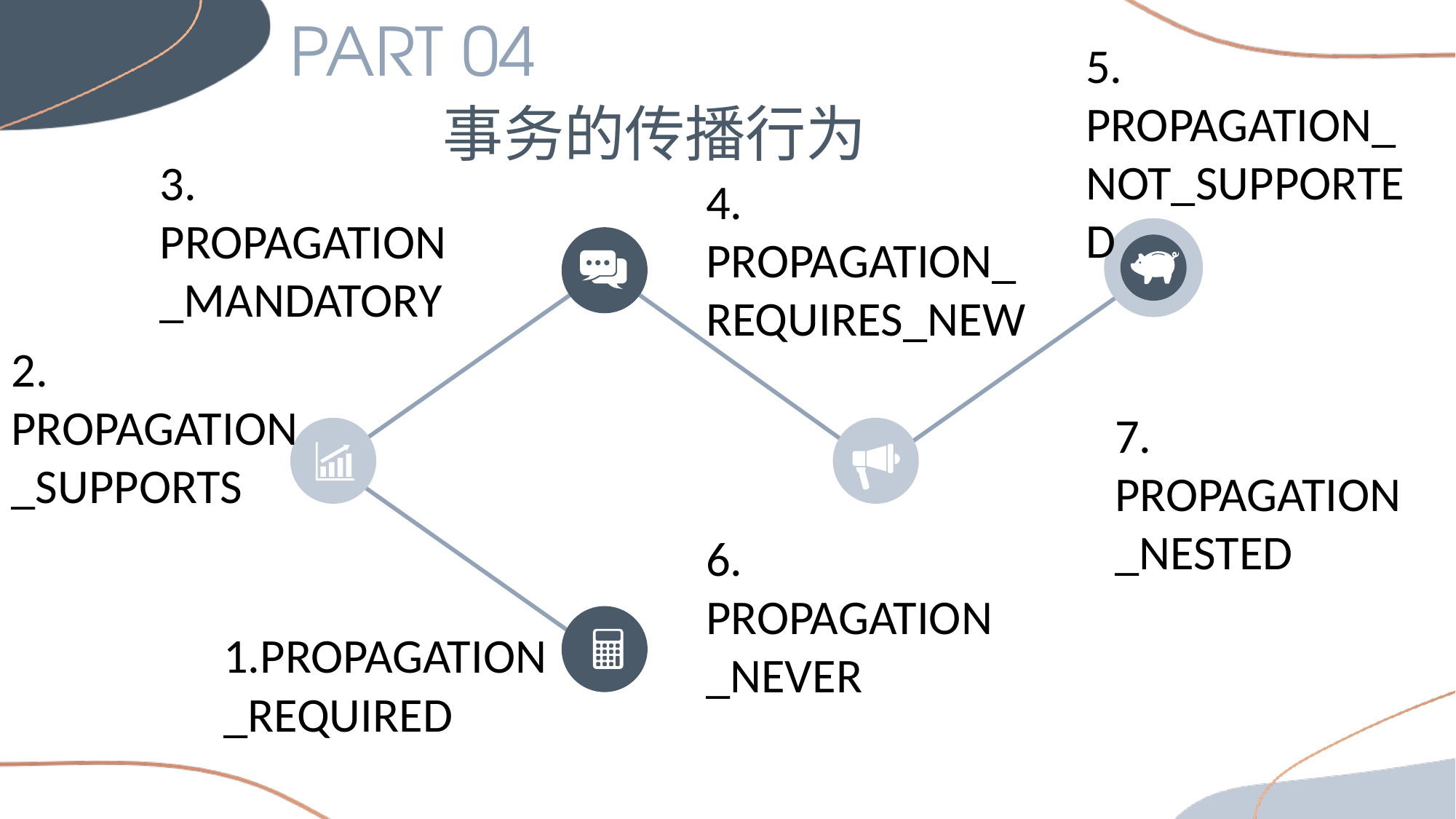

PART 04
5. PROPAGATION_NOT_SUPPORTED
事务的传播行为

3. PROPAGATION_MANDATORY
4. PROPAGATION_REQUIRES_NEW

2. PROPAGATION_SUPPORTS
7. PROPAGATION_NESTED

6. PROPAGATION_NEVER

1.PROPAGATION_REQUIRED